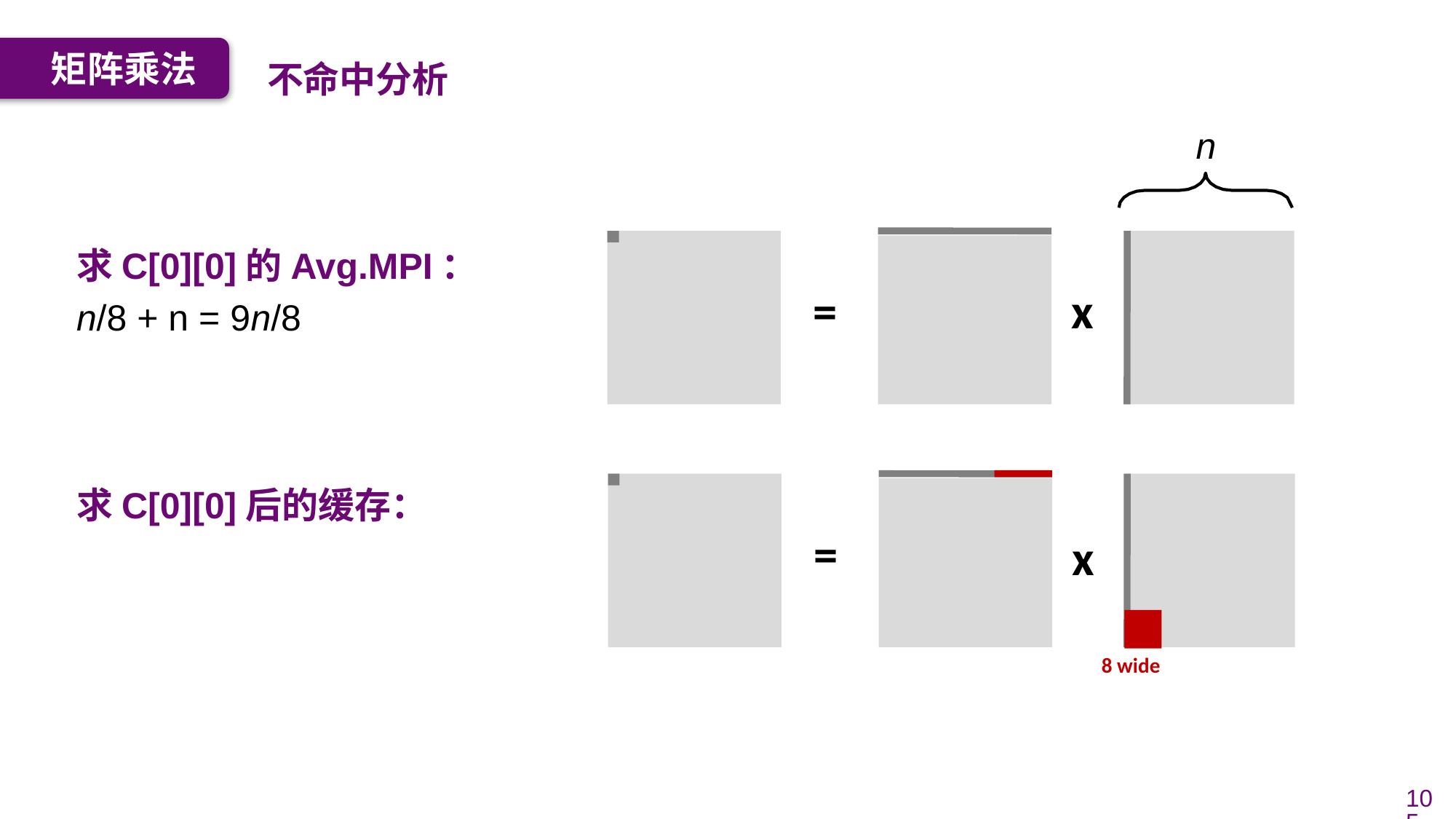

不命中分析

矩阵乘法
n

=
x

=
x

8 wide
求C[0][0]的Avg.MPI：
n/8 + n = 9n/8
求C[0][0]后的缓存：
105